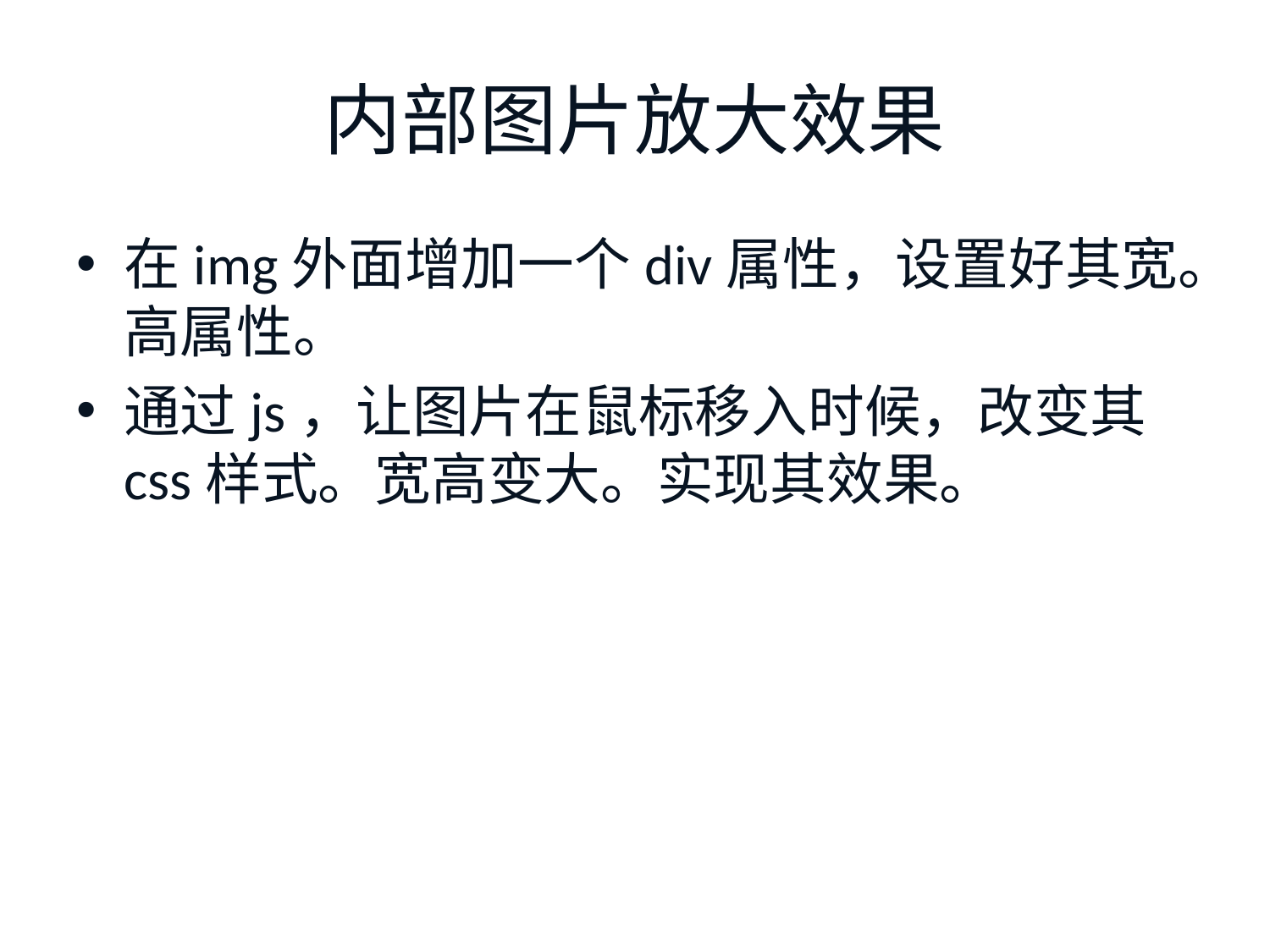

# 内部图片放大效果
在img外面增加一个div属性，设置好其宽。高属性。
通过js，让图片在鼠标移入时候，改变其css样式。宽高变大。实现其效果。